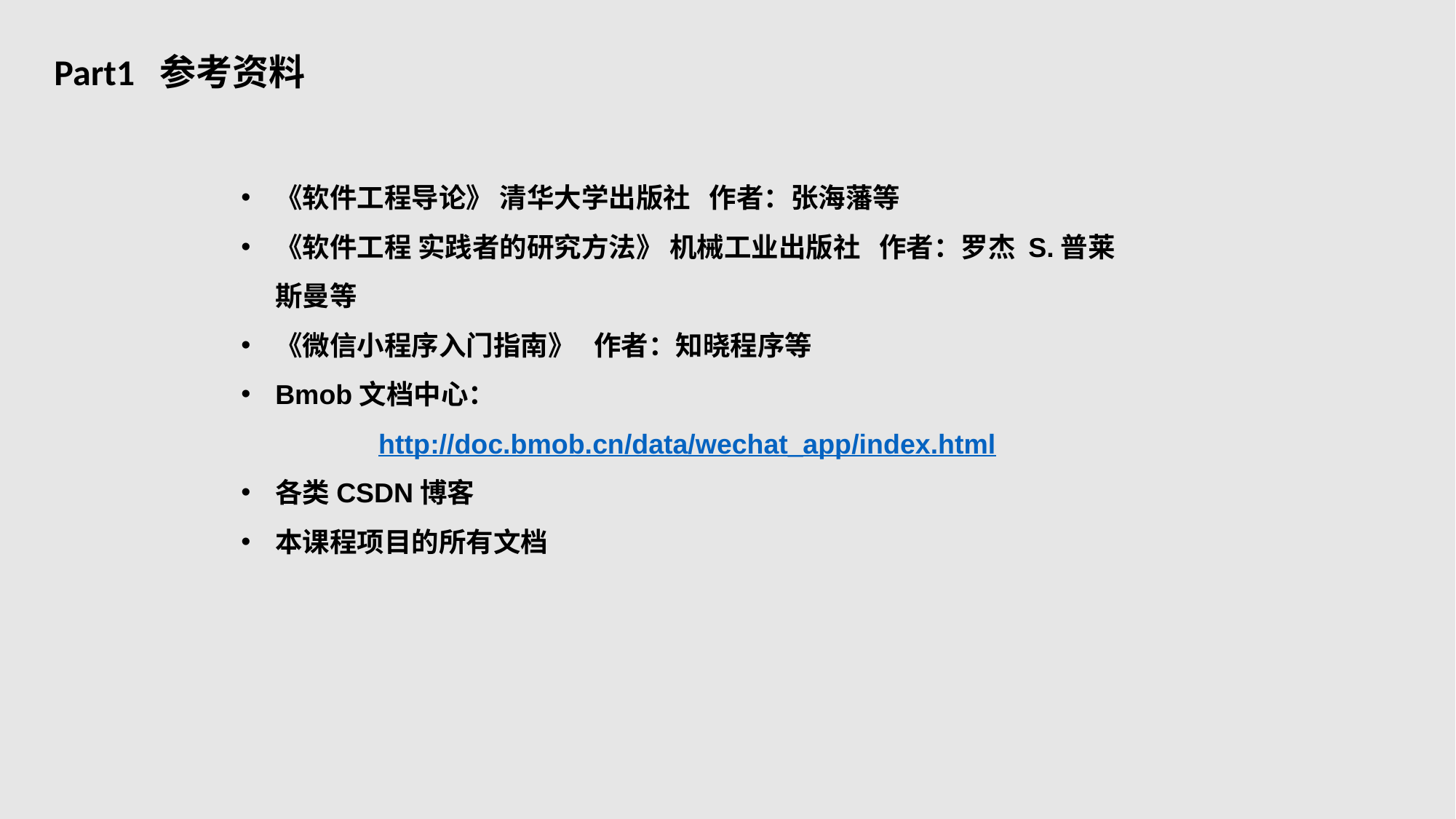

Part1  参考资料
《软件工程导论》 清华大学出版社   作者：张海藩等
《软件工程 实践者的研究方法》 机械工业出版社   作者：罗杰 S.普莱斯曼等
《微信小程序入门指南》   作者：知晓程序等
Bmob文档中心：
http://doc.bmob.cn/data/wechat_app/index.html
各类CSDN博客
本课程项目的所有文档